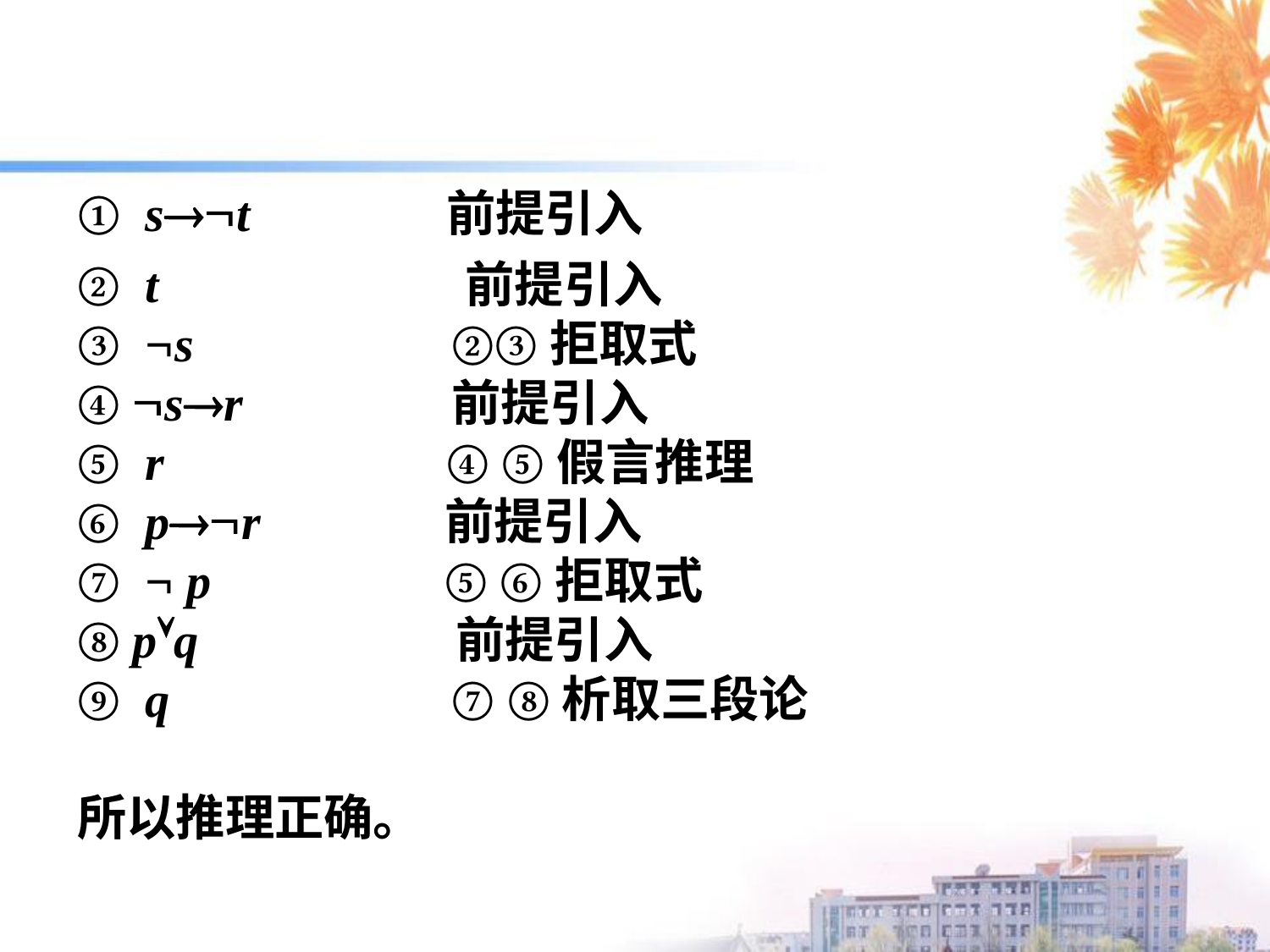

①  s→¬t               前提引入
②  t                        前提引入
③  ¬s                     ②③拒取式
④ ¬s→r                前提引入
⑤  r                       ④ ⑤假言推理
⑥  p→¬r              前提引入
⑦  ¬ p                   ⑤ ⑥拒取式
⑧ p∨q                    前提引入
⑨  q                       ⑦ ⑧析取三段论

所以推理正确。
138